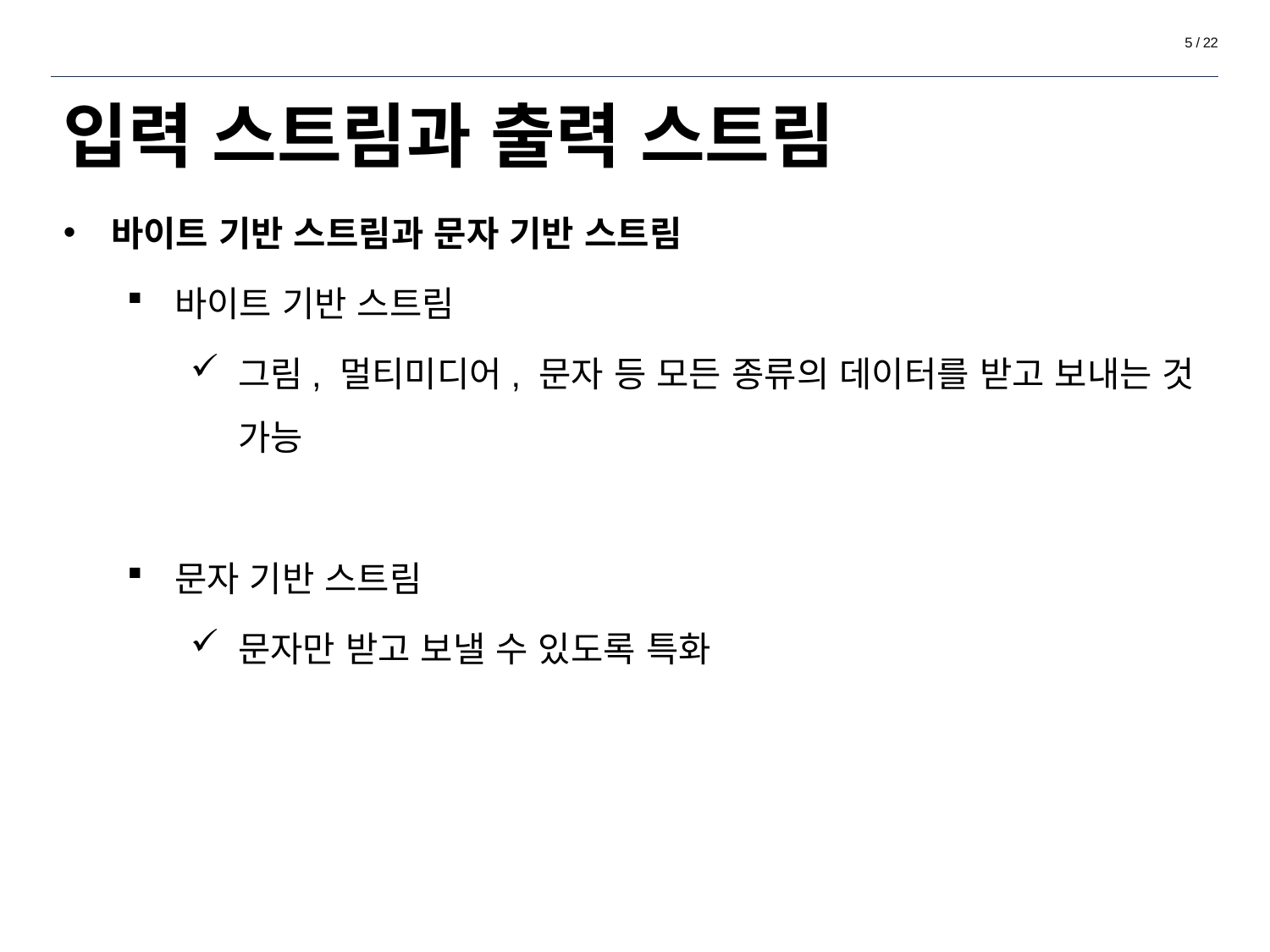

5 / 22
# 입력 스트림과 출력 스트림
바이트 기반 스트림과 문자 기반 스트림
바이트 기반 스트림
그림, 멀티미디어, 문자 등 모든 종류의 데이터를 받고 보내는 것 가능

문자 기반 스트림
문자만 받고 보낼 수 있도록 특화